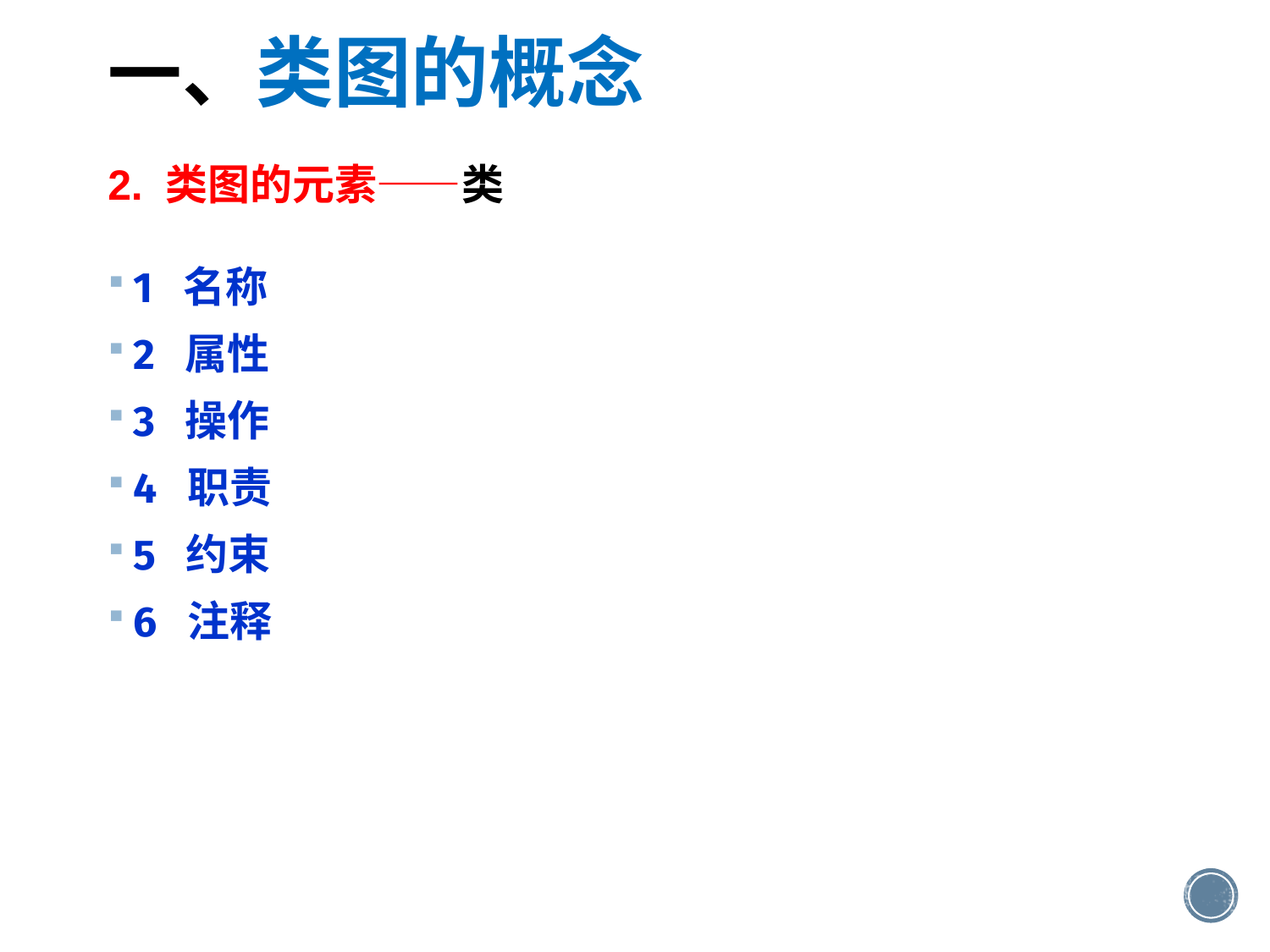

一、类图的概念
2. 类图的元素——类

1  名称
2  属性
3  操作
4  职责
5  约束
6  注释